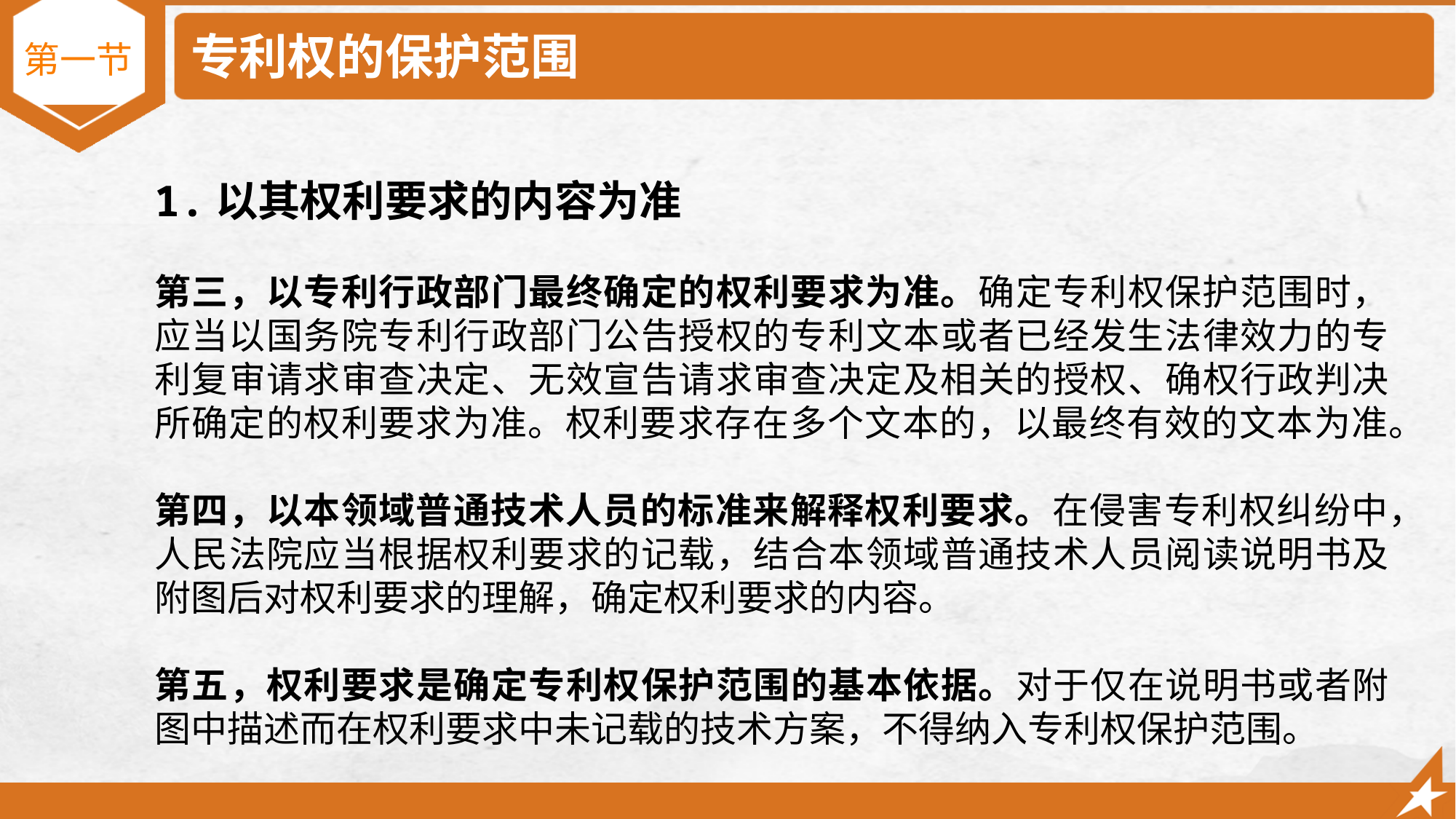

# 专利权的保护范围
第一节
1.以其权利要求的内容为准
第三，以专利行政部门最终确定的权利要求为准。确定专利权保护范围时，应当以国务院专利行政部门公告授权的专利文本或者已经发生法律效力的专利复审请求审查决定、无效宣告请求审查决定及相关的授权、确权行政判决所确定的权利要求为准。权利要求存在多个文本的，以最终有效的文本为准。

第四，以本领域普通技术人员的标准来解释权利要求。在侵害专利权纠纷中，人民法院应当根据权利要求的记载，结合本领域普通技术人员阅读说明书及附图后对权利要求的理解，确定权利要求的内容。

第五，权利要求是确定专利权保护范围的基本依据。对于仅在说明书或者附图中描述而在权利要求中未记载的技术方案，不得纳入专利权保护范围。